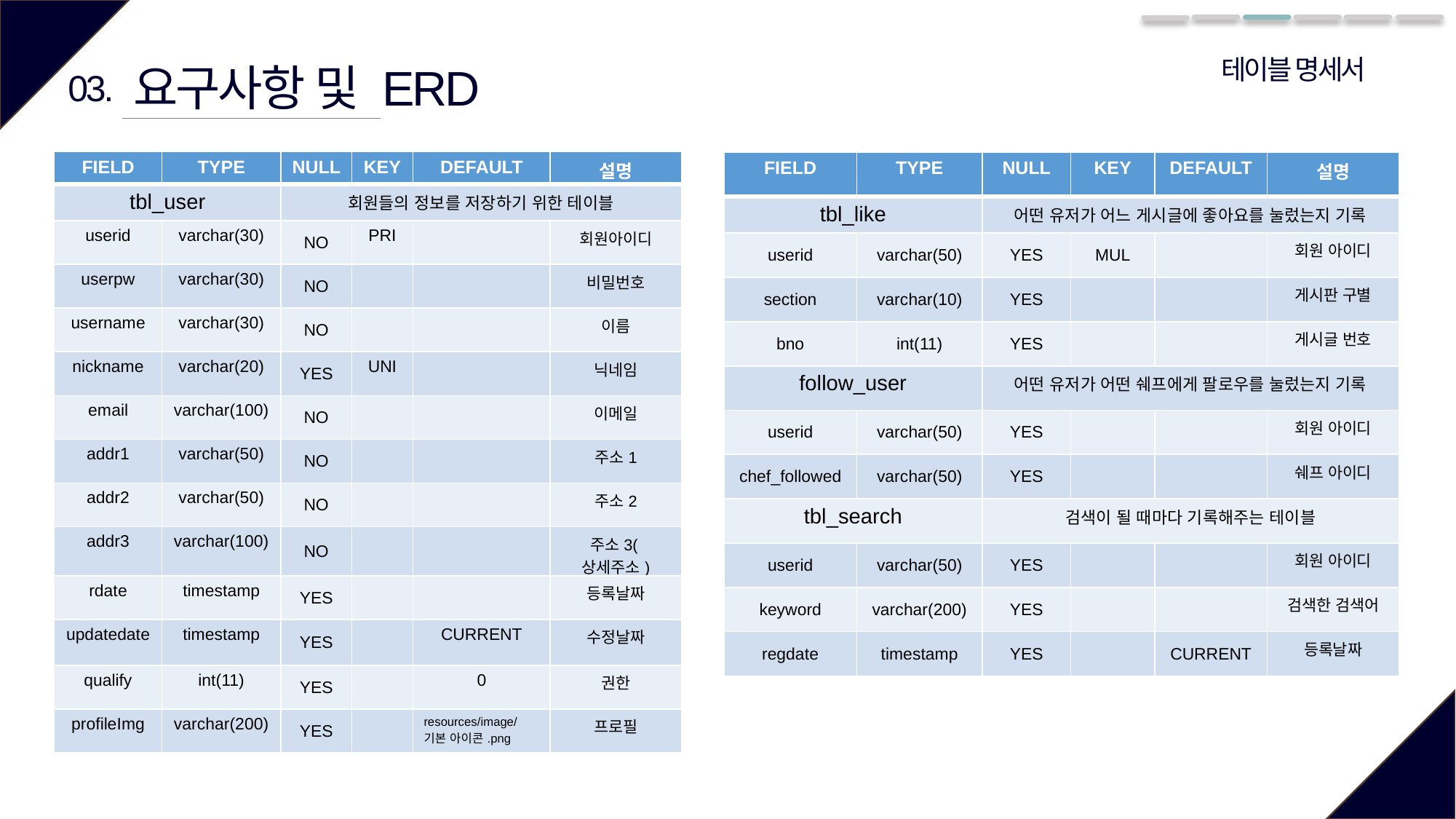

테이블 명세서
요구사항 및 ERD
03.
| FIELD | TYPE | NULL | KEY | DEFAULT | 설명 |
| --- | --- | --- | --- | --- | --- |
| tbl\_user |  | 회원들의 정보를 저장하기 위한 테이블 |  |  |  |
| userid | varchar(30) | NO | PRI |  | 회원아이디 |
| userpw | varchar(30) | NO |  |  | 비밀번호 |
| username | varchar(30) | NO |  |  | 이름 |
| nickname | varchar(20) | YES | UNI |  | 닉네임 |
| email | varchar(100) | NO |  |  | 이메일 |
| addr1 | varchar(50) | NO |  |  | 주소1 |
| addr2 | varchar(50) | NO |  |  | 주소2 |
| addr3 | varchar(100) | NO |  |  | 주소3(상세주소) |
| rdate | timestamp | YES |  |  | 등록날짜 |
| updatedate | timestamp | YES |  | CURRENT | 수정날짜 |
| qualify | int(11) | YES |  | 0 | 권한 |
| profileImg | varchar(200) | YES |  | resources/image/ 기본 아이콘.png | 프로필 |
| FIELD | TYPE | NULL | KEY | DEFAULT | 설명 |
| --- | --- | --- | --- | --- | --- |
| tbl\_like |  | 어떤 유저가 어느 게시글에 좋아요를 눌렀는지 기록 |  |  |  |
| userid | varchar(50) | YES | MUL |  | 회원 아이디 |
| section | varchar(10) | YES |  |  | 게시판 구별 |
| bno | int(11) | YES |  |  | 게시글 번호 |
| follow\_user |  | 어떤 유저가 어떤 쉐프에게 팔로우를 눌렀는지 기록 |  |  |  |
| userid | varchar(50) | YES |  |  | 회원 아이디 |
| chef\_followed | varchar(50) | YES |  |  | 쉐프 아이디 |
| tbl\_search |  | 검색이 될 때마다 기록해주는 테이블 |  |  |  |
| userid | varchar(50) | YES |  |  | 회원 아이디 |
| keyword | varchar(200) | YES |  |  | 검색한 검색어 |
| regdate | timestamp | YES |  | CURRENT | 등록날짜 |